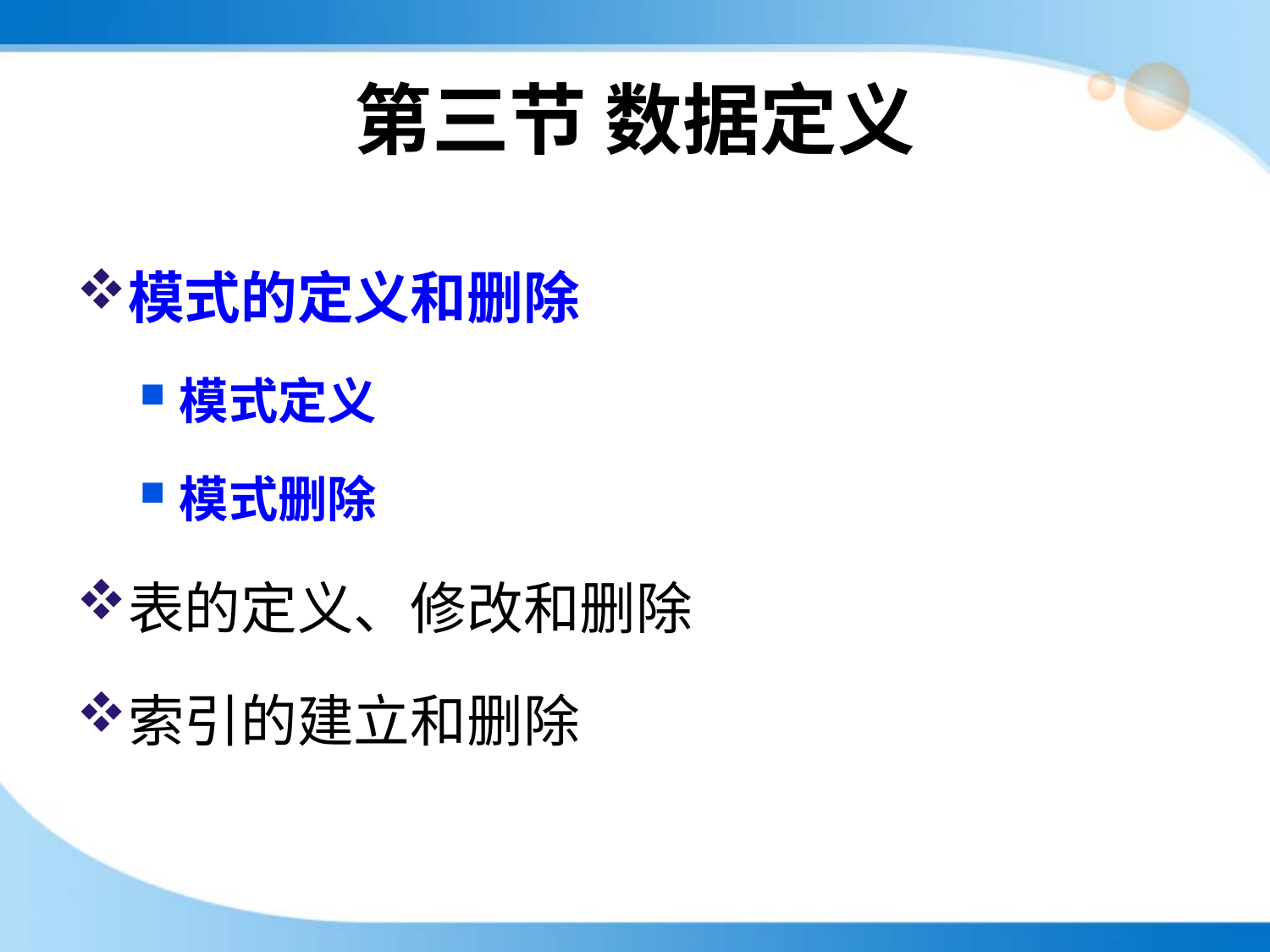

# 第三节 数据定义
模式的定义和删除
模式定义
模式删除
表的定义、修改和删除
索引的建立和删除